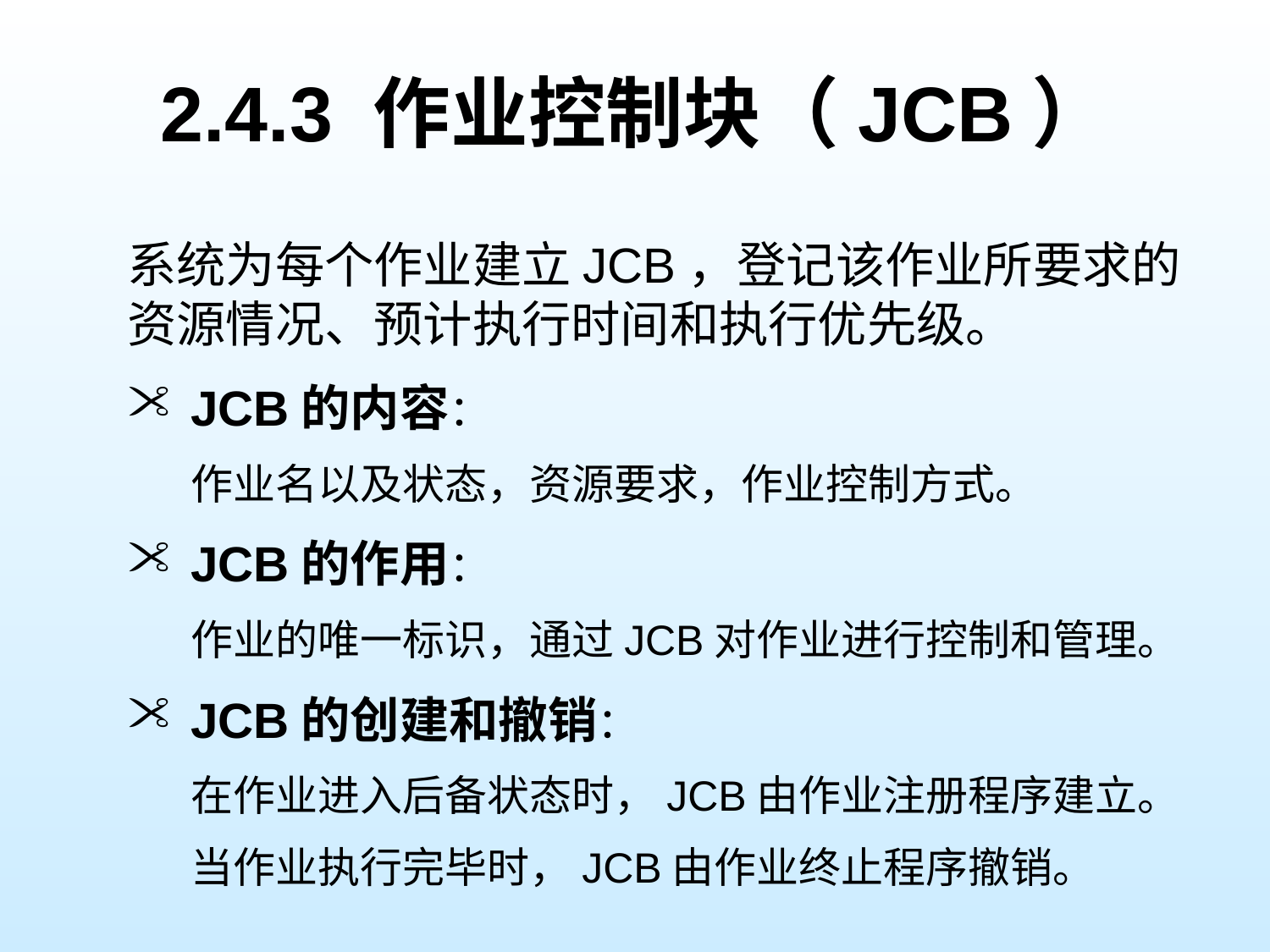

# 2.4.3 作业控制块（JCB）
系统为每个作业建立JCB，登记该作业所要求的资源情况、预计执行时间和执行优先级。
JCB的内容：
作业名以及状态，资源要求，作业控制方式。
JCB的作用：
作业的唯一标识，通过JCB对作业进行控制和管理。
JCB的创建和撤销：
在作业进入后备状态时，JCB由作业注册程序建立。
当作业执行完毕时，JCB由作业终止程序撤销。